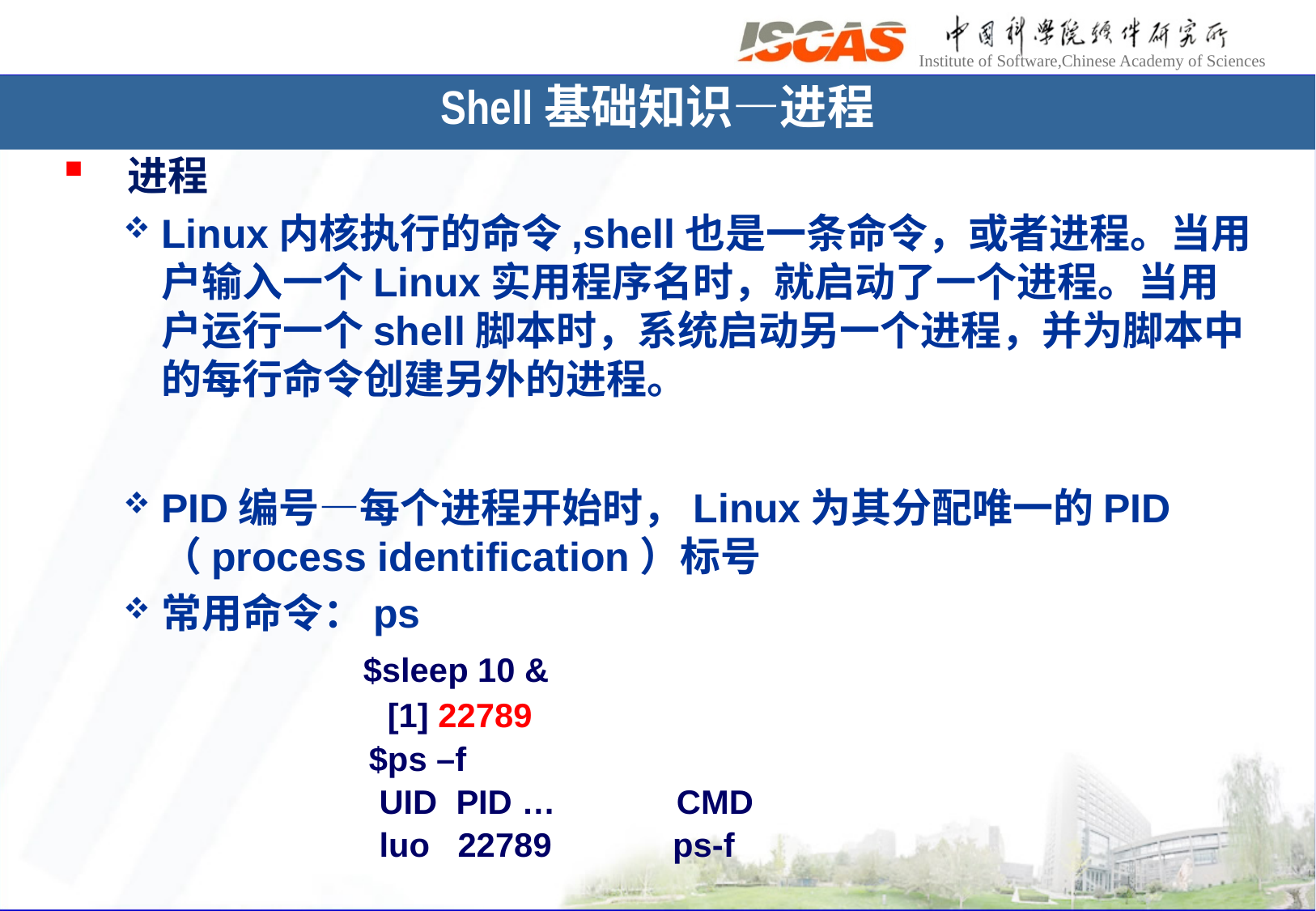

Shell基础知识—进程
 进程
Linux内核执行的命令,shell也是一条命令，或者进程。当用户输入一个Linux实用程序名时，就启动了一个进程。当用户运行一个shell脚本时，系统启动另一个进程，并为脚本中的每行命令创建另外的进程。

PID编号—每个进程开始时，Linux为其分配唯一的PID（process identification）标号
常用命令：ps
	                     $sleep 10 &
	                              [1] 22789
	                            $ps –f
                                  UID  PID …             CMD
                                  luo   22789             ps-f